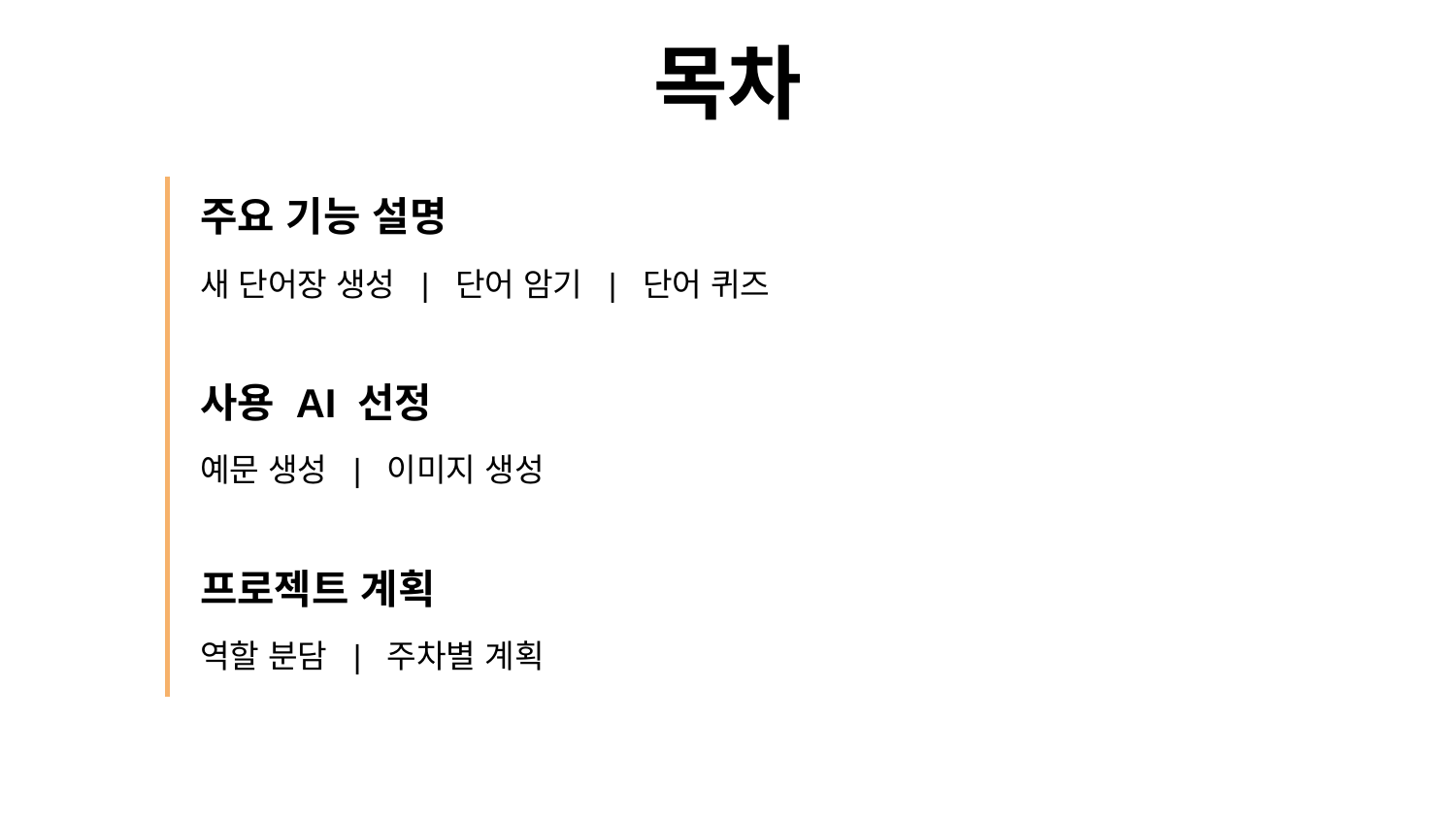

# 목차
주요 기능 설명
새 단어장 생성  |  단어 암기  |  단어 퀴즈
사용 AI 선정
예문 생성  |  이미지 생성
프로젝트 계획
역할 분담  |  주차별 계획